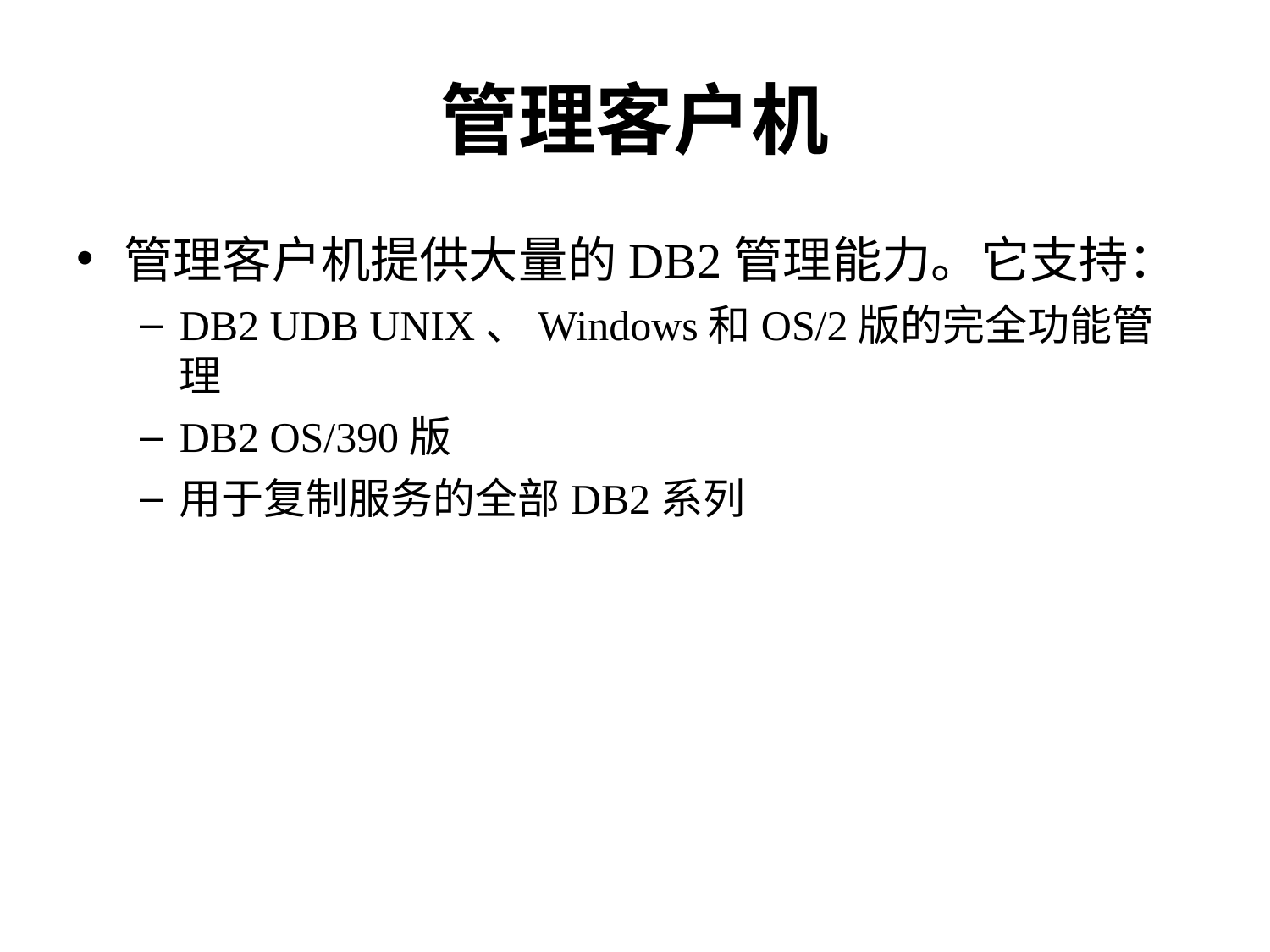

# 管理客户机
管理客户机提供大量的DB2管理能力。它支持：
DB2 UDB UNIX、Windows和OS/2版的完全功能管理
DB2 OS/390版
用于复制服务的全部DB2系列